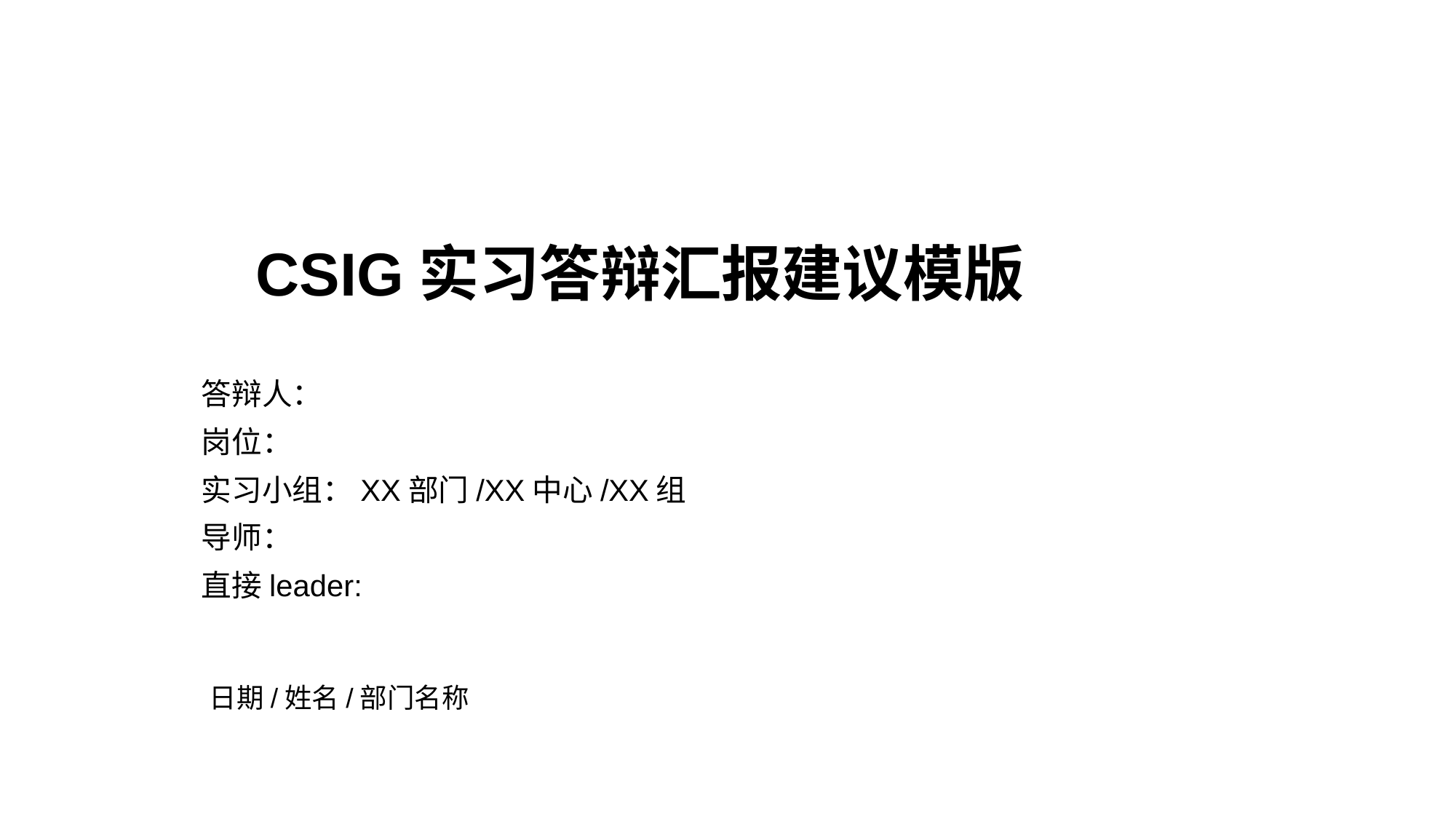

# CSIG实习答辩汇报建议模版
答辩人：
岗位：
实习小组：XX部门/XX中心/XX组
导师：
直接leader:
日期/姓名/部门名称